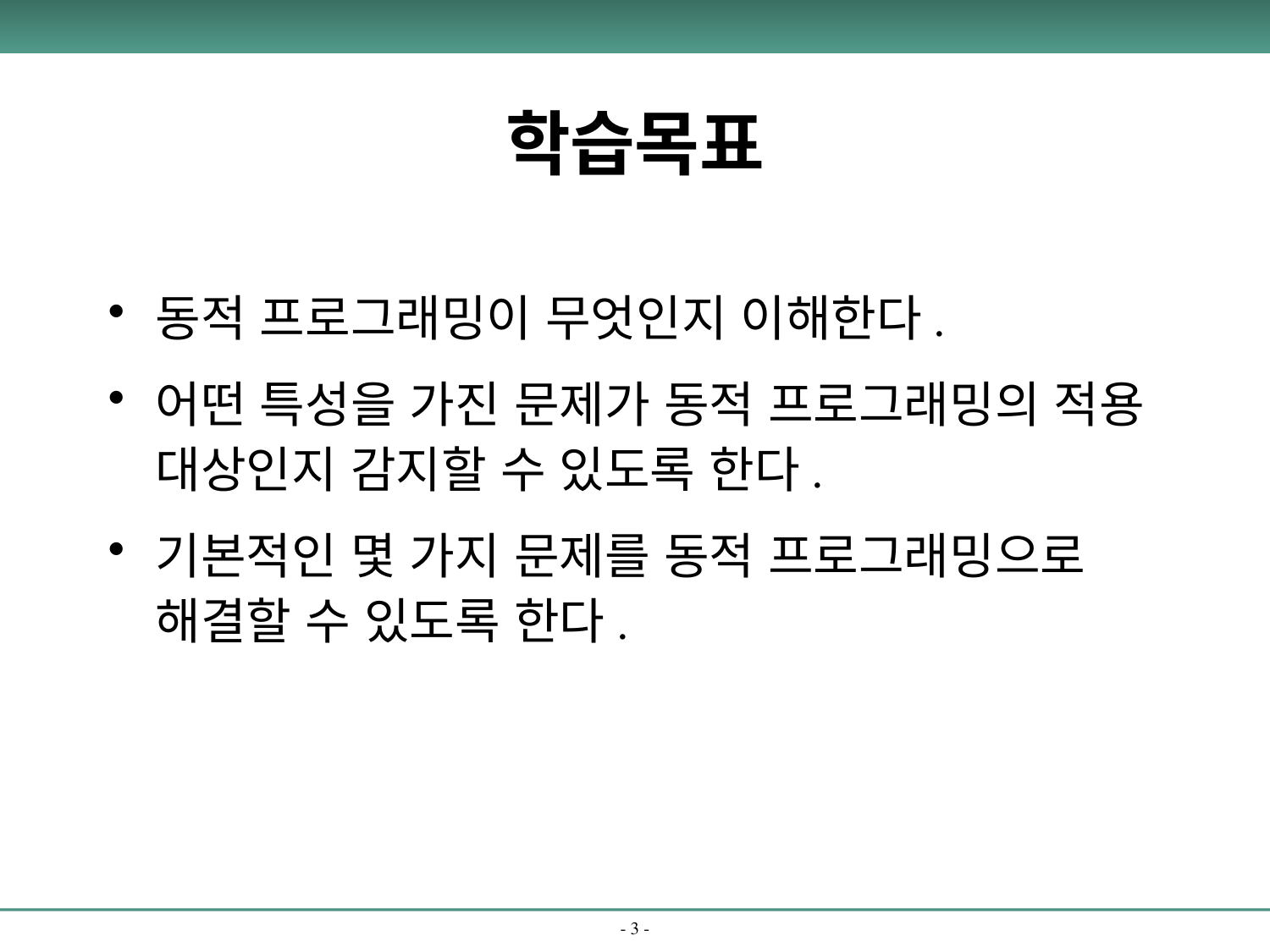

# 학습목표
동적 프로그래밍이 무엇인지 이해한다.
어떤 특성을 가진 문제가 동적 프로그래밍의 적용 대상인지 감지할 수 있도록 한다.
기본적인 몇 가지 문제를 동적 프로그래밍으로 해결할 수 있도록 한다.